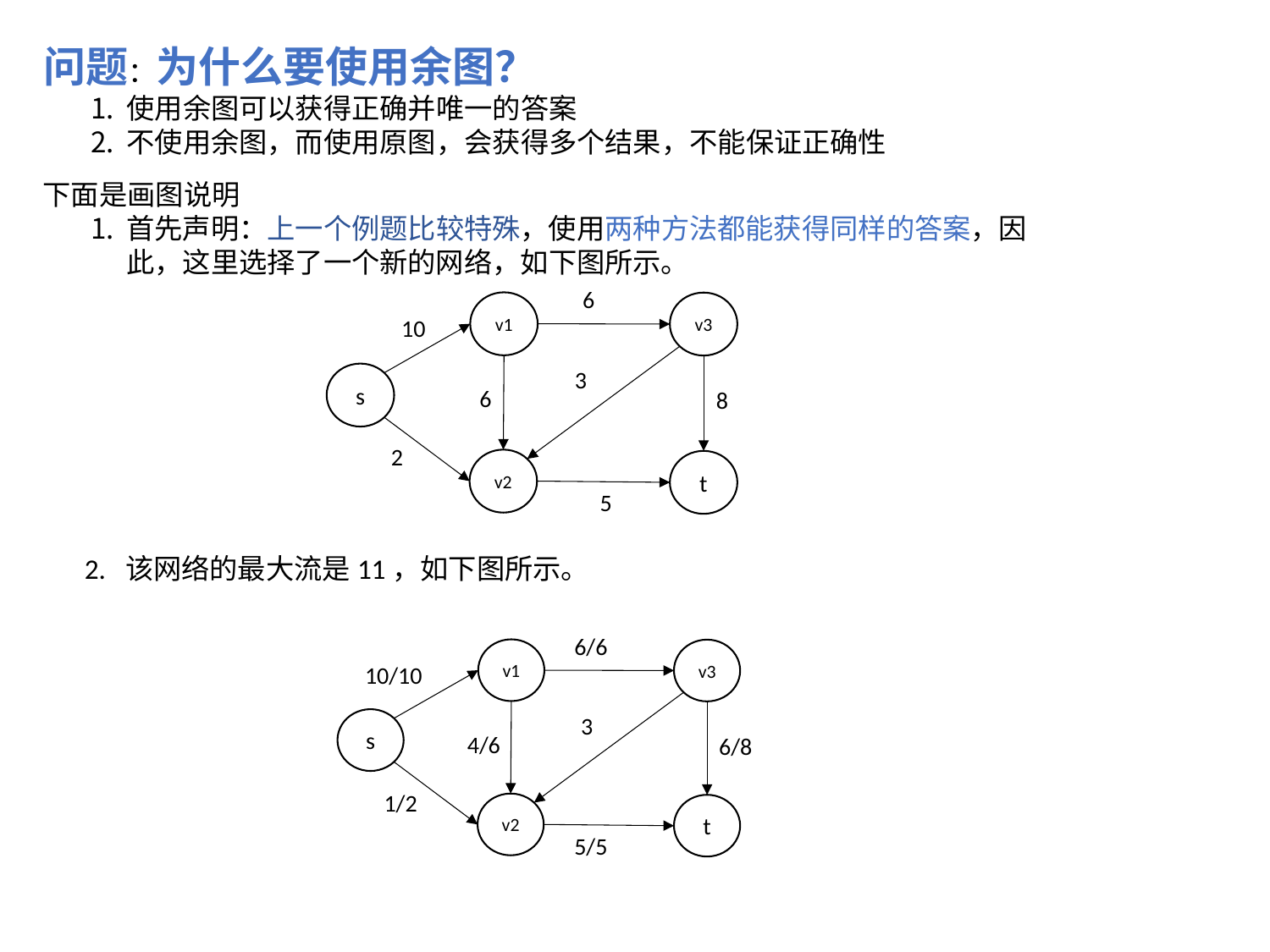

问题：为什么要使用余图？
使用余图可以获得正确并唯一的答案
不使用余图，而使用原图，会获得多个结果，不能保证正确性
下面是画图说明
首先声明：上一个例题比较特殊，使用两种方法都能获得同样的答案，因此，这里选择了一个新的网络，如下图所示。
6
v1
v3
10
3
s
6
8
2
v2
t
5
2.  该网络的最大流是11，如下图所示。
6/6
v1
v3
10/10
3
s
4/6
6/8
1/2
v2
t
5/5